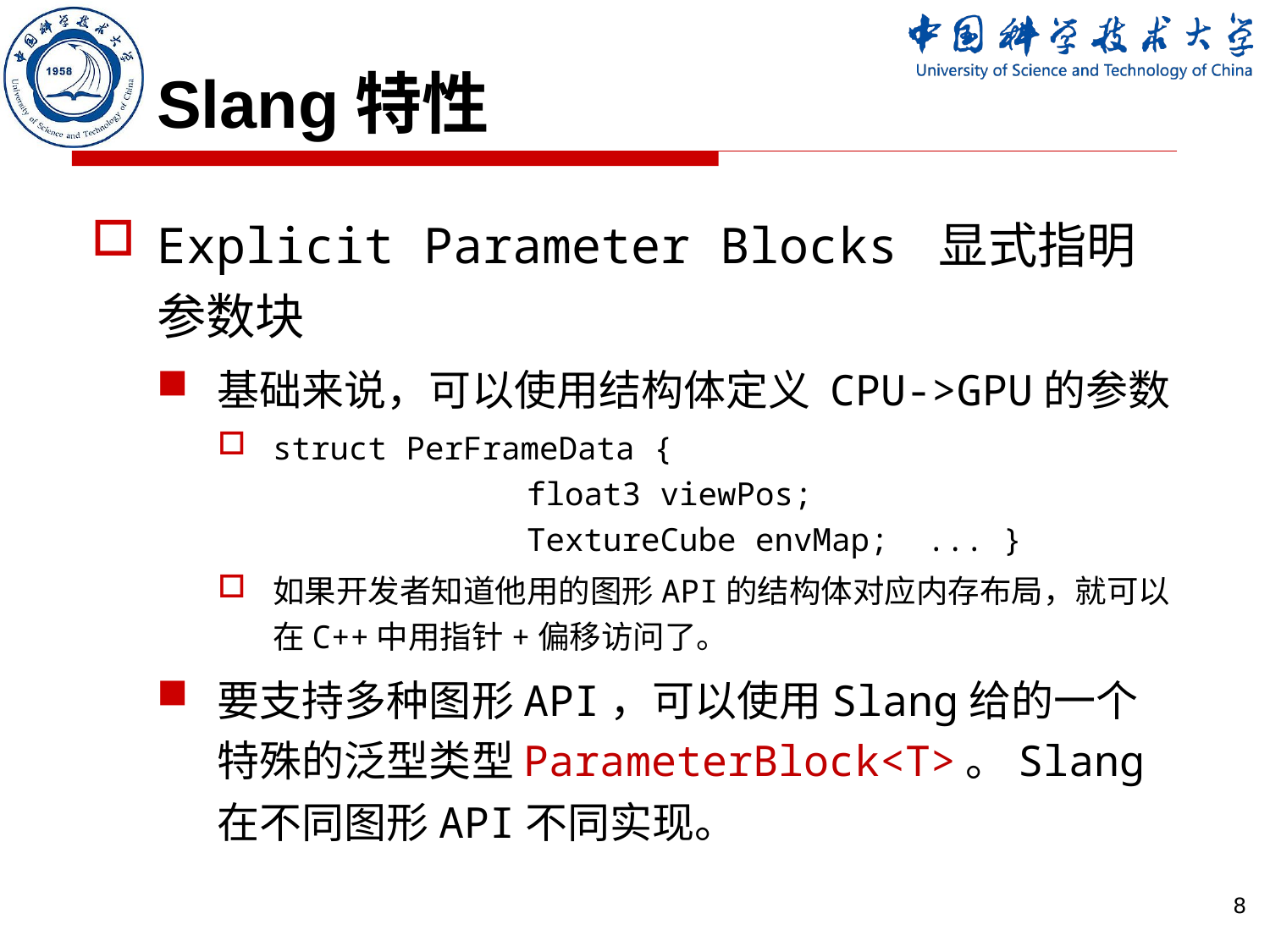

# Slang特性
Explicit Parameter Blocks 显式指明参数块
基础来说，可以使用结构体定义 CPU->GPU的参数
struct PerFrameData {
		float3 viewPos;
		TextureCube envMap;  ... }
如果开发者知道他用的图形API的结构体对应内存布局，就可以在C++中用指针+偏移访问了。
要支持多种图形API，可以使用Slang给的一个特殊的泛型类型ParameterBlock<T>。Slang在不同图形API不同实现。

8